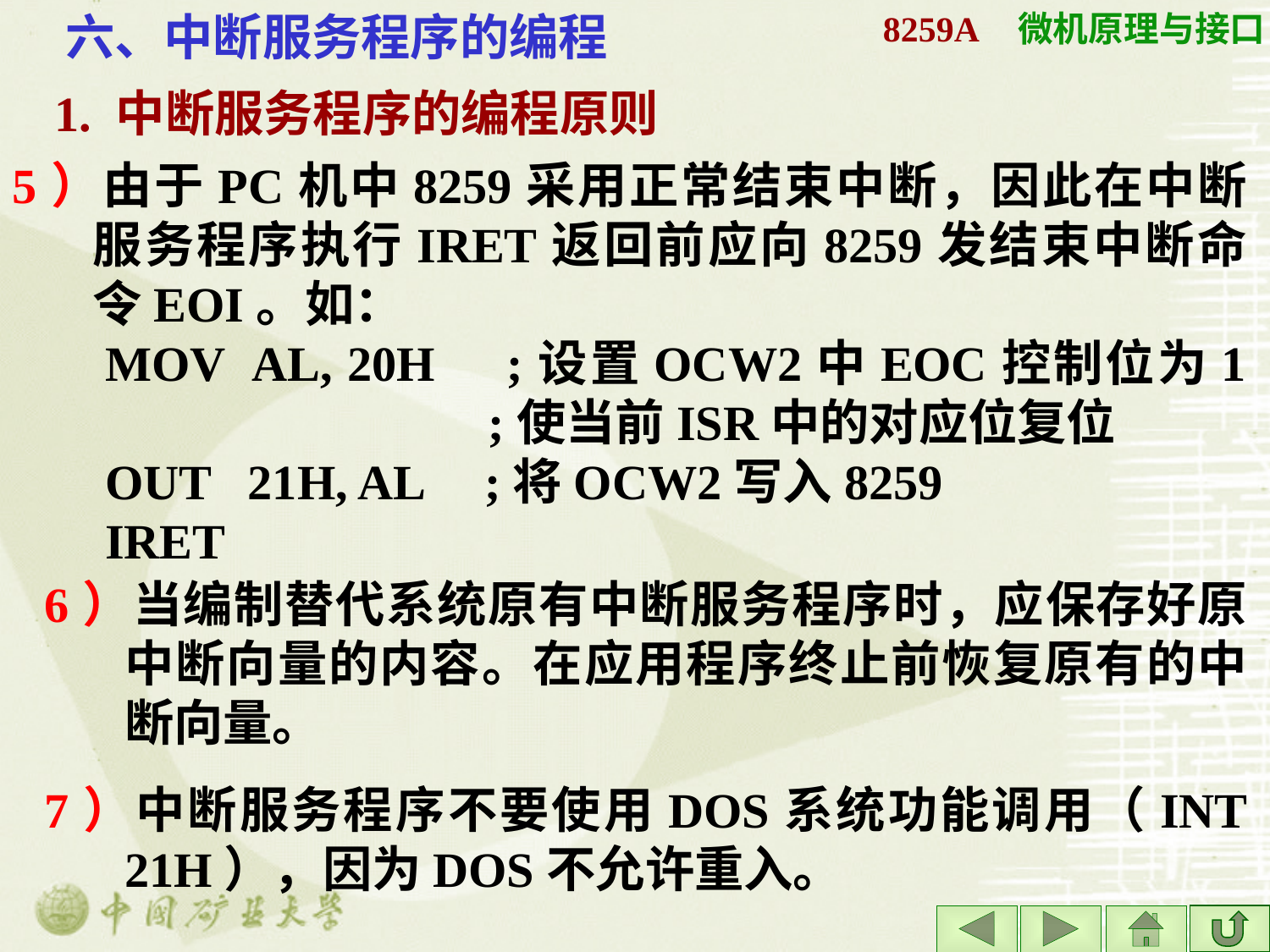

六、中断服务程序的编程
1. 中断服务程序的编程原则
# 8259A
5）由于PC机中8259采用正常结束中断，因此在中断服务程序执行IRET返回前应向8259发结束中断命令EOI。如：
MOV  AL, 20H	    ;设置OCW2中EOC控制位为1			    ;使当前ISR中的对应位复位
OUT   21H, AL     ;将OCW2写入8259
IRET
6）当编制替代系统原有中断服务程序时，应保存好原中断向量的内容。在应用程序终止前恢复原有的中断向量。
7）中断服务程序不要使用DOS系统功能调用（INT 21H），因为DOS不允许重入。